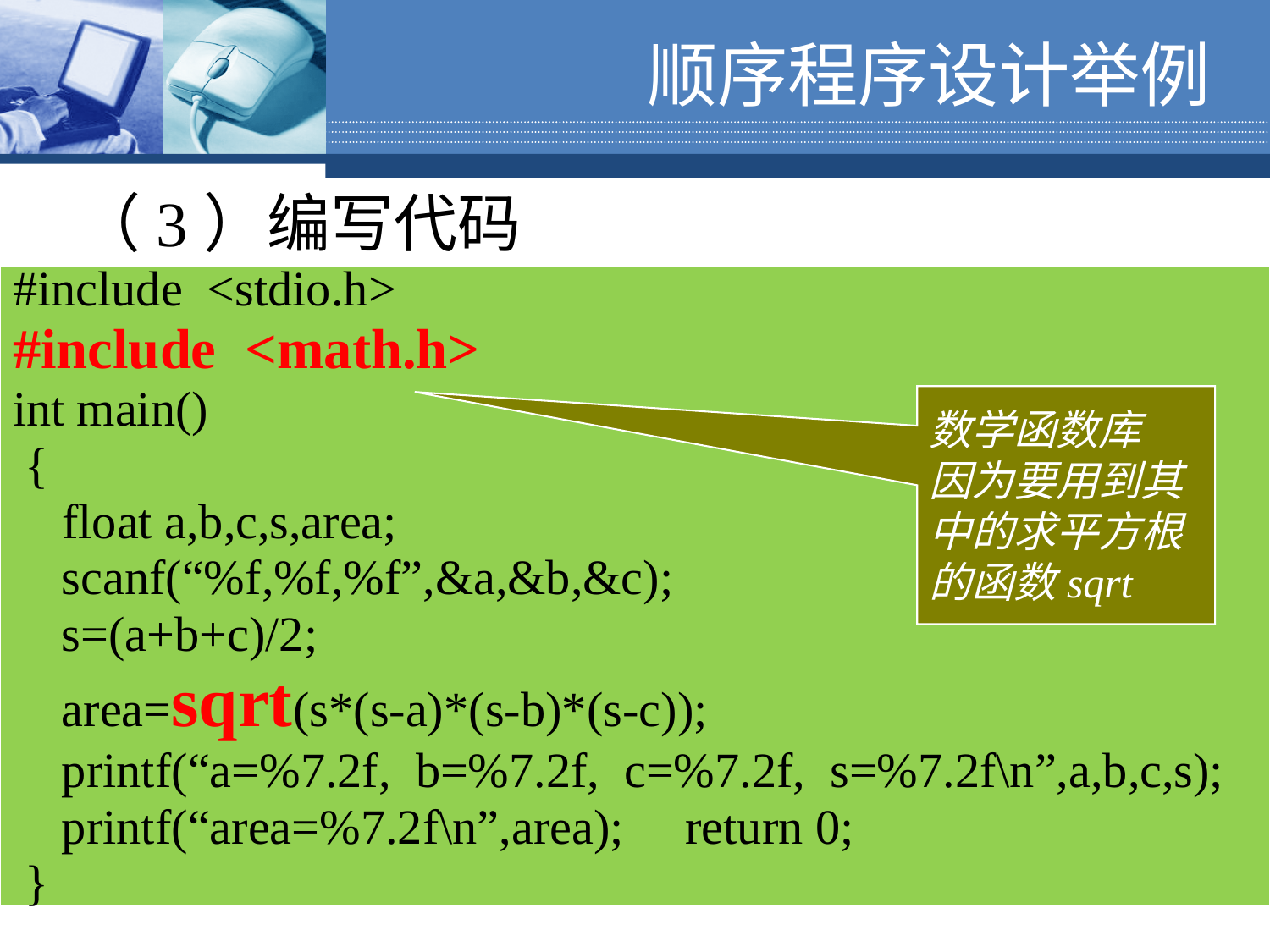

顺序程序设计举例
（3）编写代码
#include  <stdio.h>
#include  <math.h>
int main()
 {
    float a,b,c,s,area;
    scanf(“%f,%f,%f”,&a,&b,&c);
    s=(a+b+c)/2;
    area=sqrt(s*(s-a)*(s-b)*(s-c));
    printf(“a=%7.2f,  b=%7.2f,  c=%7.2f,  s=%7.2f\n”,a,b,c,s);
    printf(“area=%7.2f\n”,area);     return 0;
 }
数学函数库
因为要用到其中的求平方根的函数sqrt